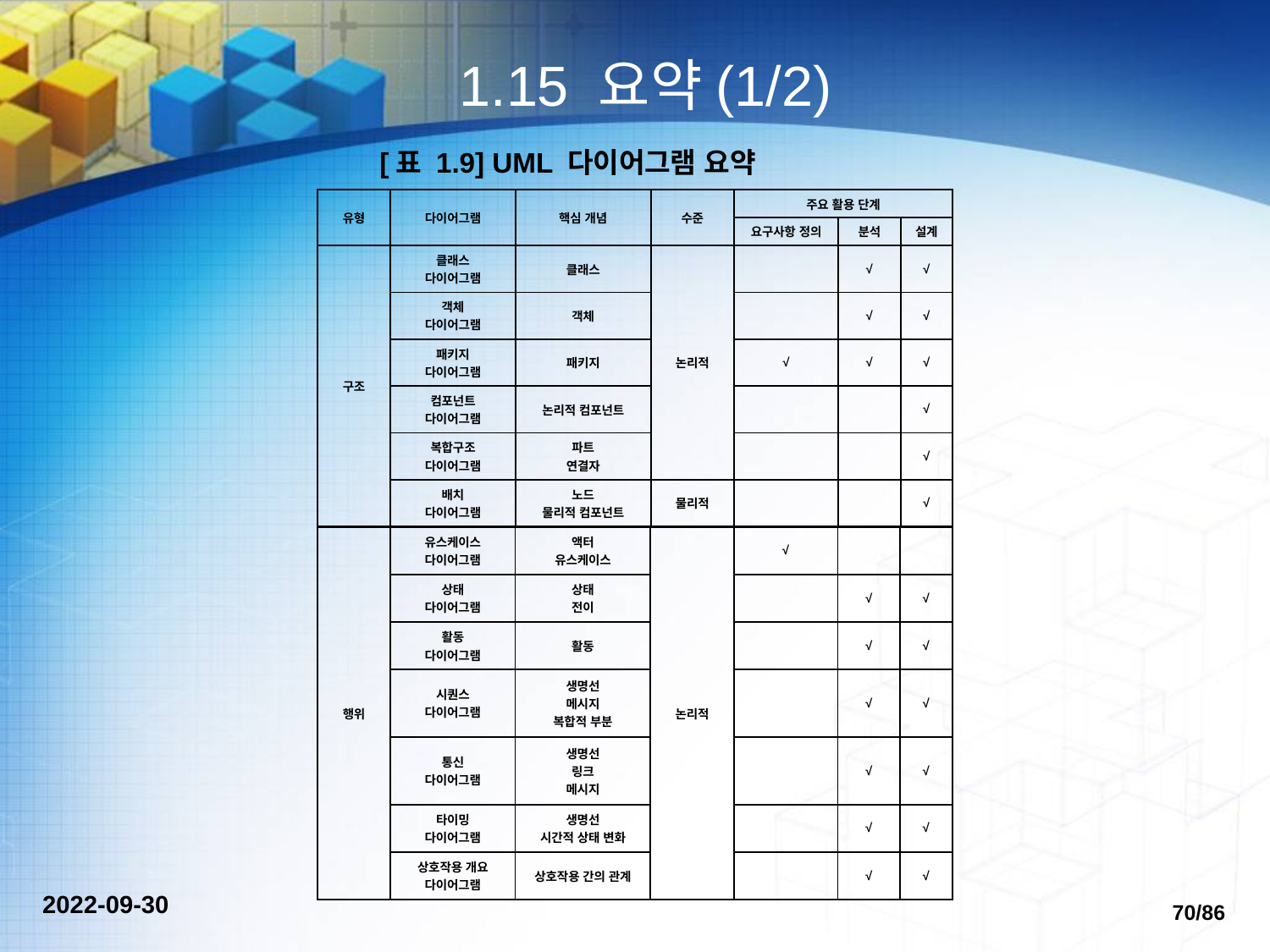

# 1.15 요약(1/2)
[표 1.9] UML 다이어그램 요약
| 유형 | 다이어그램 | 핵심 개념 | 수준 | 주요 활용 단계 |  |  |
| --- | --- | --- | --- | --- | --- | --- |
|  |  |  |  | 요구사항 정의 | 분석 | 설계 |
| 구조 | 클래스 다이어그램 | 클래스 | 논리적 |  | √ | √ |
|  | 객체 다이어그램 | 객체 |  |  | √ | √ |
|  | 패키지 다이어그램 | 패키지 |  | √ | √ | √ |
|  | 컴포넌트 다이어그램 | 논리적 컴포넌트 |  |  |  | √ |
|  | 복합구조 다이어그램 | 파트 연결자 |  |  |  | √ |
|  | 배치 다이어그램 | 노드 물리적 컴포넌트 | 물리적 |  |  | √ |
| 행위 | 유스케이스 다이어그램 | 액터 유스케이스 | 논리적 | √ |  |  |
| --- | --- | --- | --- | --- | --- | --- |
|  | 상태 다이어그램 | 상태 전이 |  |  | √ | √ |
|  | 활동 다이어그램 | 활동 |  |  | √ | √ |
|  | 시퀀스 다이어그램 | 생명선 메시지 복합적 부분 |  |  | √ | √ |
|  | 통신 다이어그램 | 생명선 링크 메시지 |  |  | √ | √ |
|  | 타이밍 다이어그램 | 생명선 시간적 상태 변화 |  |  | √ | √ |
|  | 상호작용 개요 다이어그램 | 상호작용 간의 관계 |  |  | √ | √ |
2022-09-30
70/86